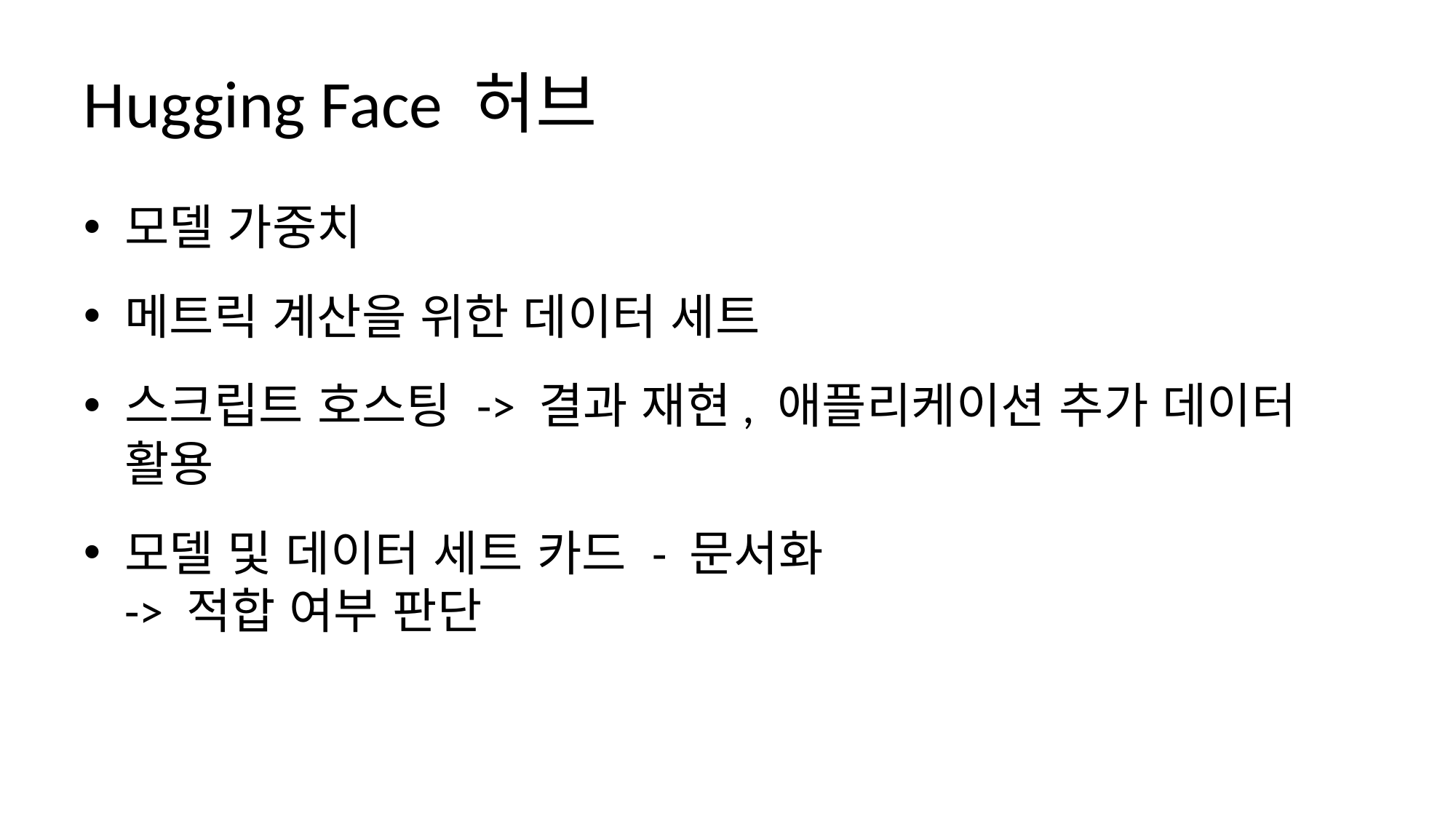

# Hugging Face 허브
모델 가중치

메트릭 계산을 위한 데이터 세트

스크립트 호스팅 -> 결과 재현, 애플리케이션 추가 데이터 활용

모델 및 데이터 세트 카드 - 문서화
-> 적합 여부 판단